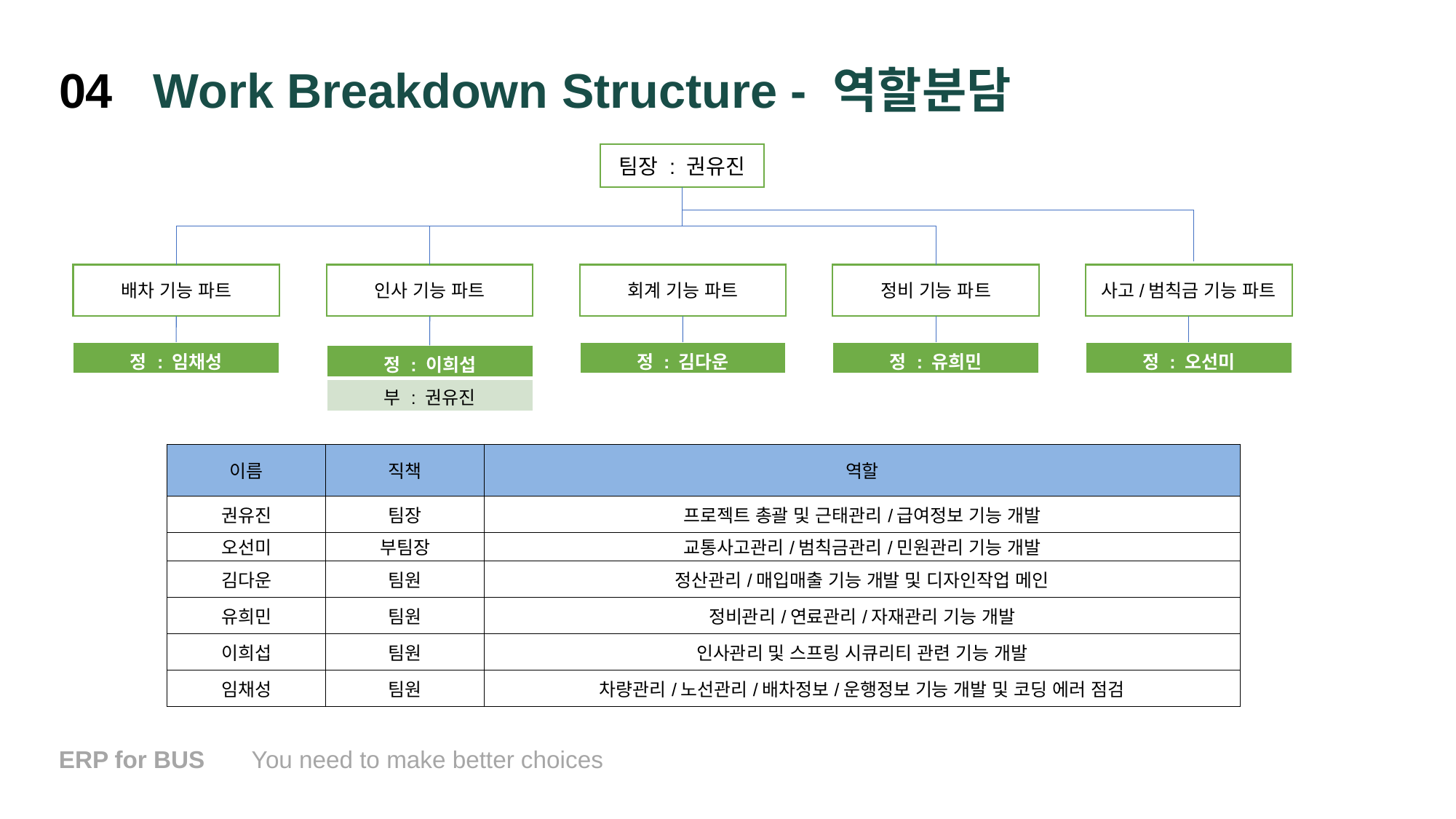

04   Work Breakdown Structure - 역할분담
팀장 : 권유진

배차 기능 파트
인사 기능 파트
회계 기능 파트
정비 기능 파트
사고/범칙금 기능 파트
| 정 : 임채성 |
| --- |
| 정 : 김다운 |
| --- |
| 정 : 유희민 |
| --- |
| 정 : 오선미 |
| --- |
| 정 : 이희섭 |
| --- |
| 부 : 권유진 |
| 이름 | 직책 | 역할 |
| --- | --- | --- |
| 권유진 | 팀장 | 프로젝트 총괄 및 근태관리/급여정보 기능 개발 |
| 오선미 | 부팀장 | 교통사고관리/범칙금관리/민원관리 기능 개발 |
| 김다운 | 팀원 | 정산관리/매입매출 기능 개발 및 디자인작업 메인 |
| 유희민 | 팀원 | 정비관리/연료관리/자재관리 기능 개발 |
| 이희섭 | 팀원 | 인사관리 및 스프링 시큐리티 관련 기능 개발 |
| 임채성 | 팀원 | 차량관리/노선관리/배차정보/운행정보 기능 개발 및 코딩 에러 점검 |
ERP for BUS       You need to make better choices